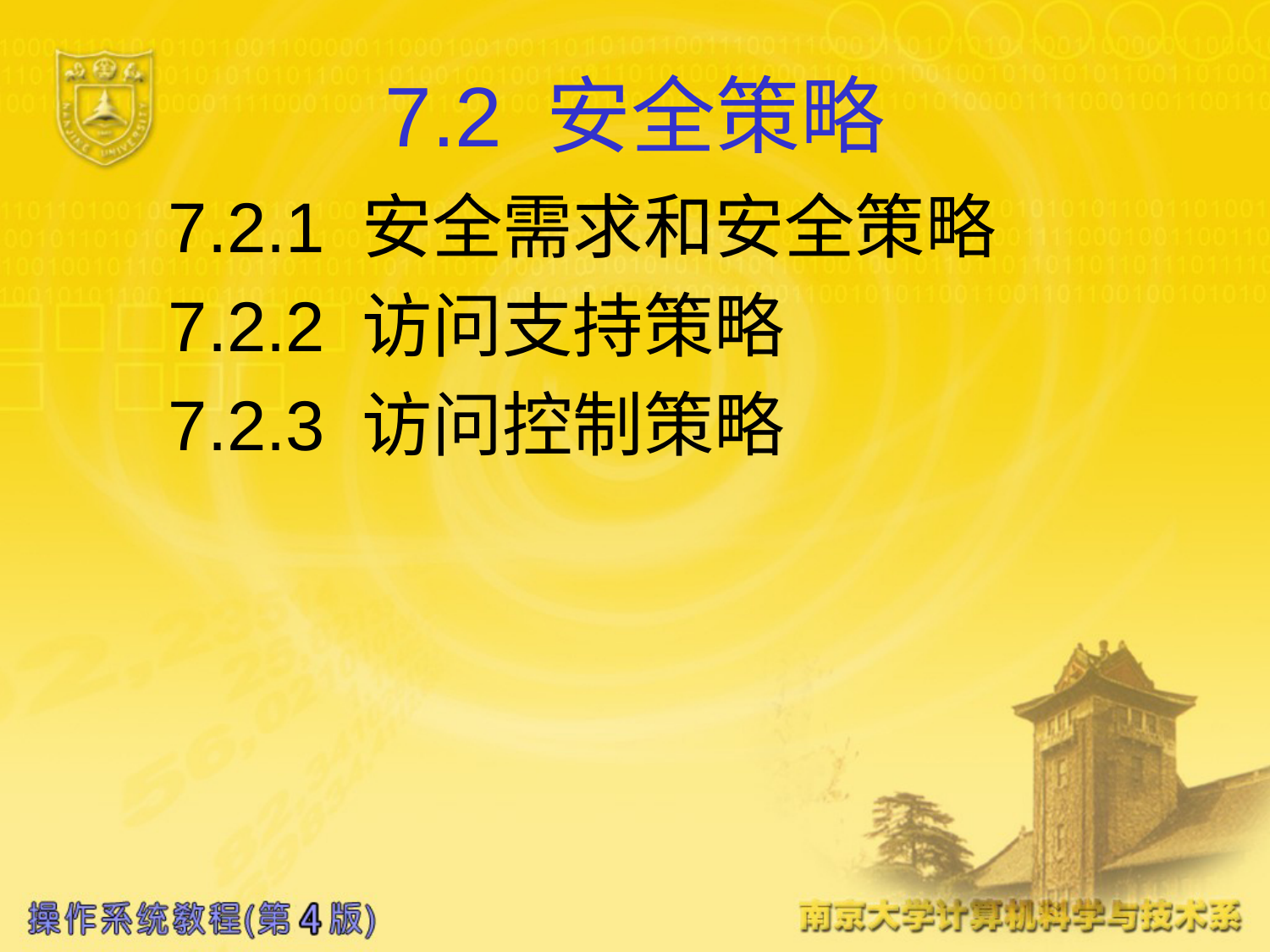

# 7.2 安全策略
7.2.1 安全需求和安全策略
7.2.2 访问支持策略
7.2.3 访问控制策略